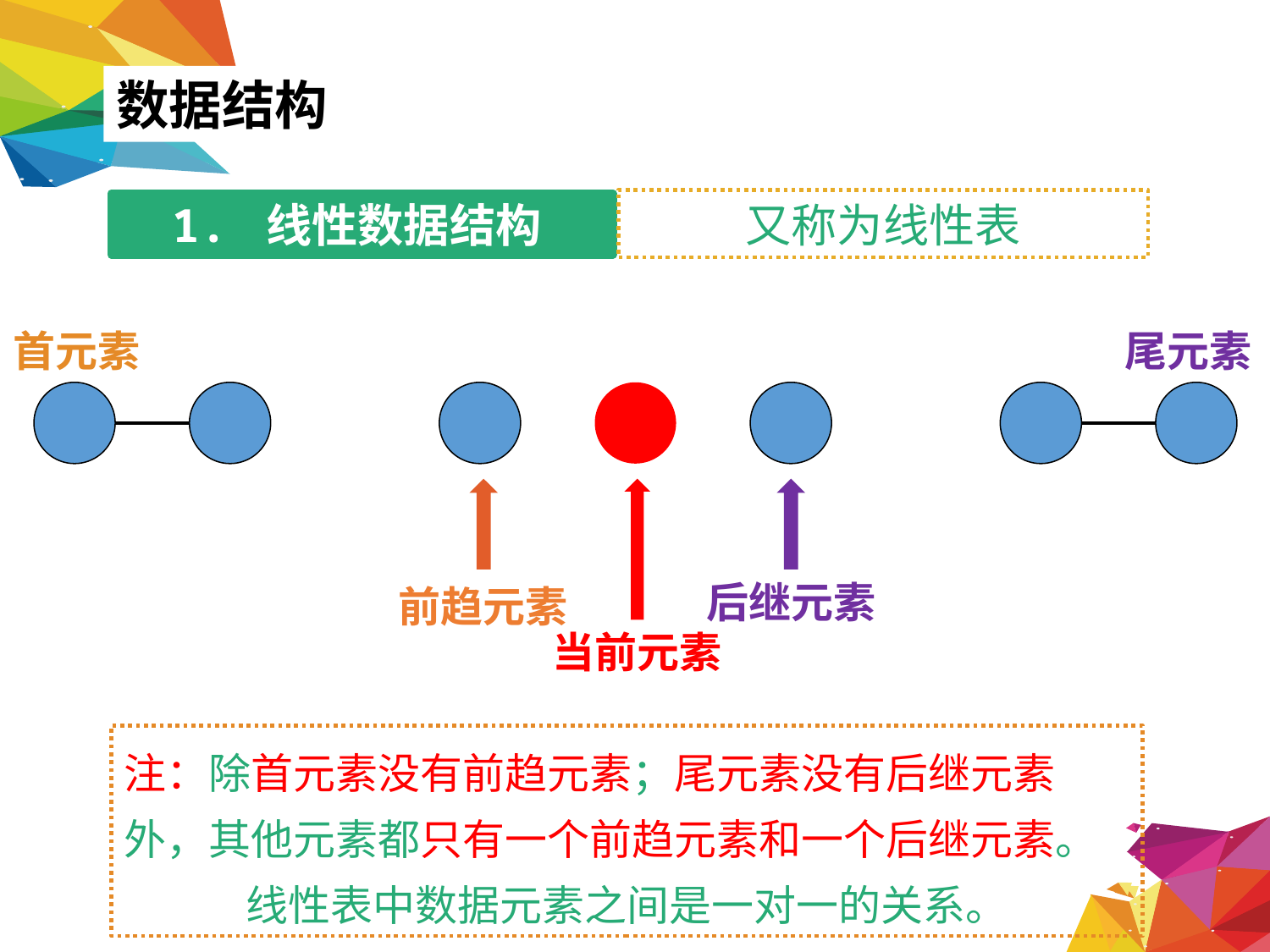

数据结构
又称为线性表
1. 线性数据结构
首元素
尾元素

后继元素
前趋元素
当前元素
注：除首元素没有前趋元素；尾元素没有后继元素外，其他元素都只有一个前趋元素和一个后继元素。
线性表中数据元素之间是一对一的关系。